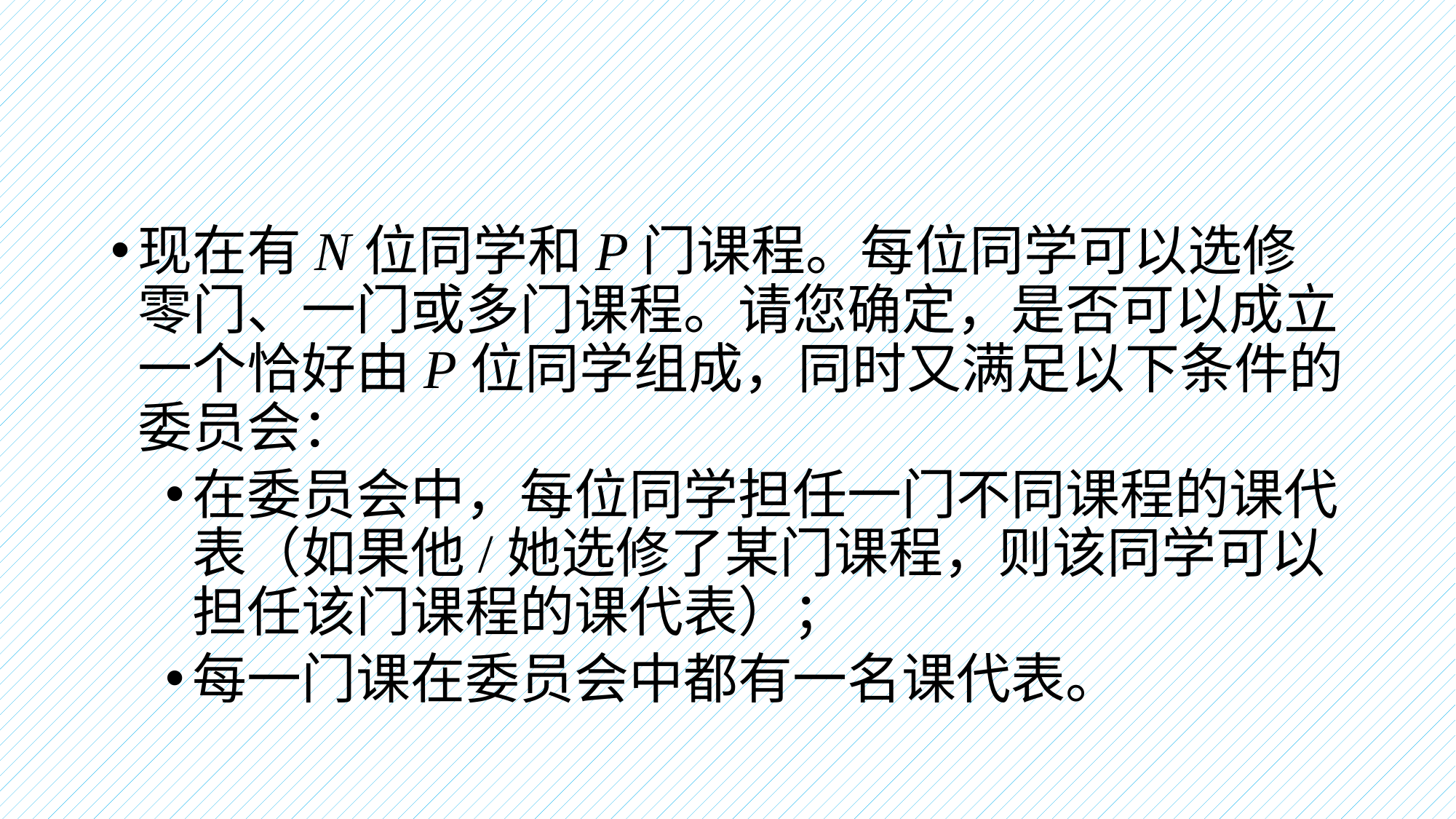

#
现在有N位同学和P门课程。每位同学可以选修零门、一门或多门课程。请您确定，是否可以成立一个恰好由P位同学组成，同时又满足以下条件的委员会：
在委员会中，每位同学担任一门不同课程的课代表（如果他/她选修了某门课程，则该同学可以担任该门课程的课代表）；
每一门课在委员会中都有一名课代表。